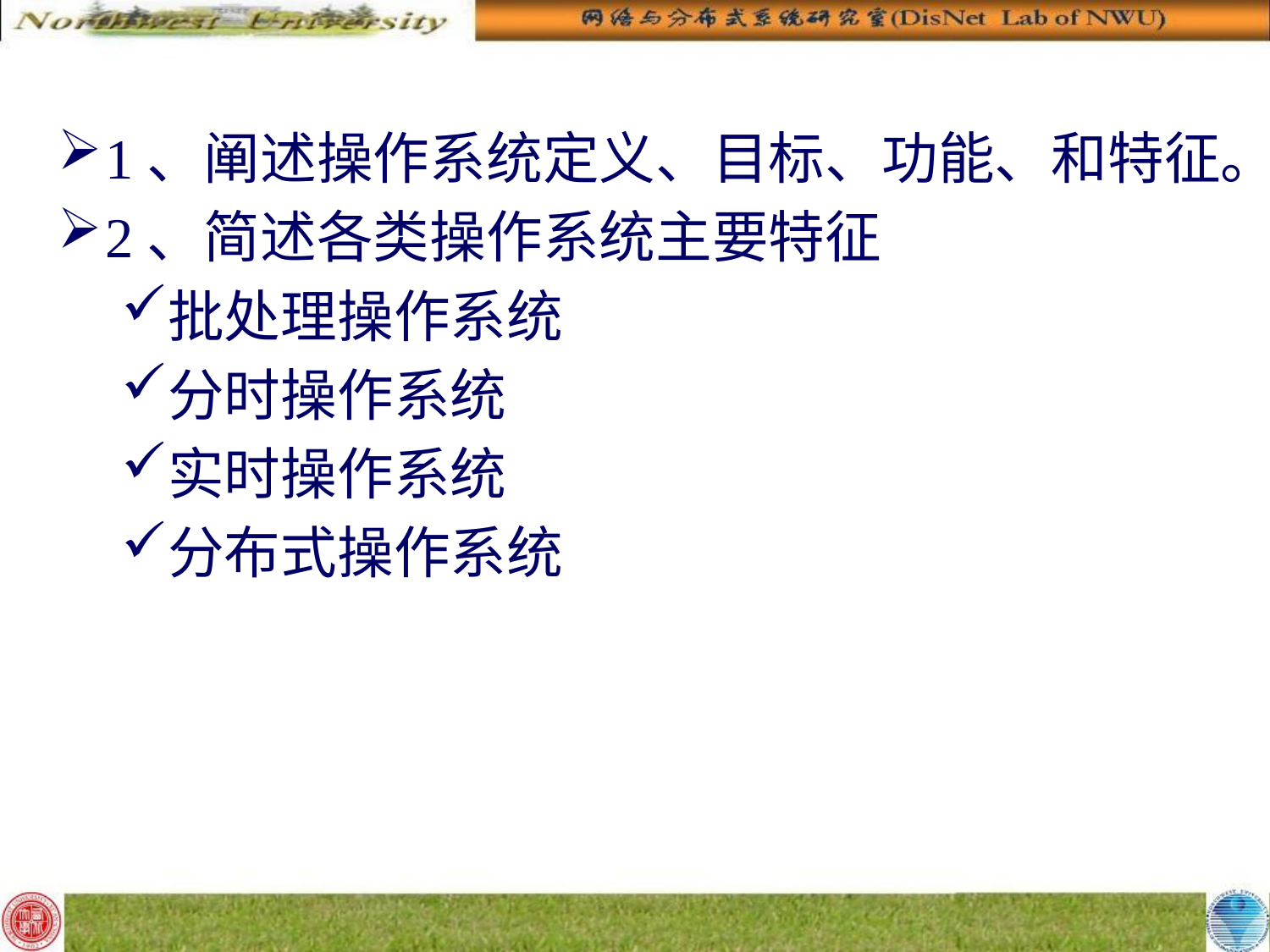

1、阐述操作系统定义、目标、功能、和特征。
2、简述各类操作系统主要特征
批处理操作系统
分时操作系统
实时操作系统
分布式操作系统